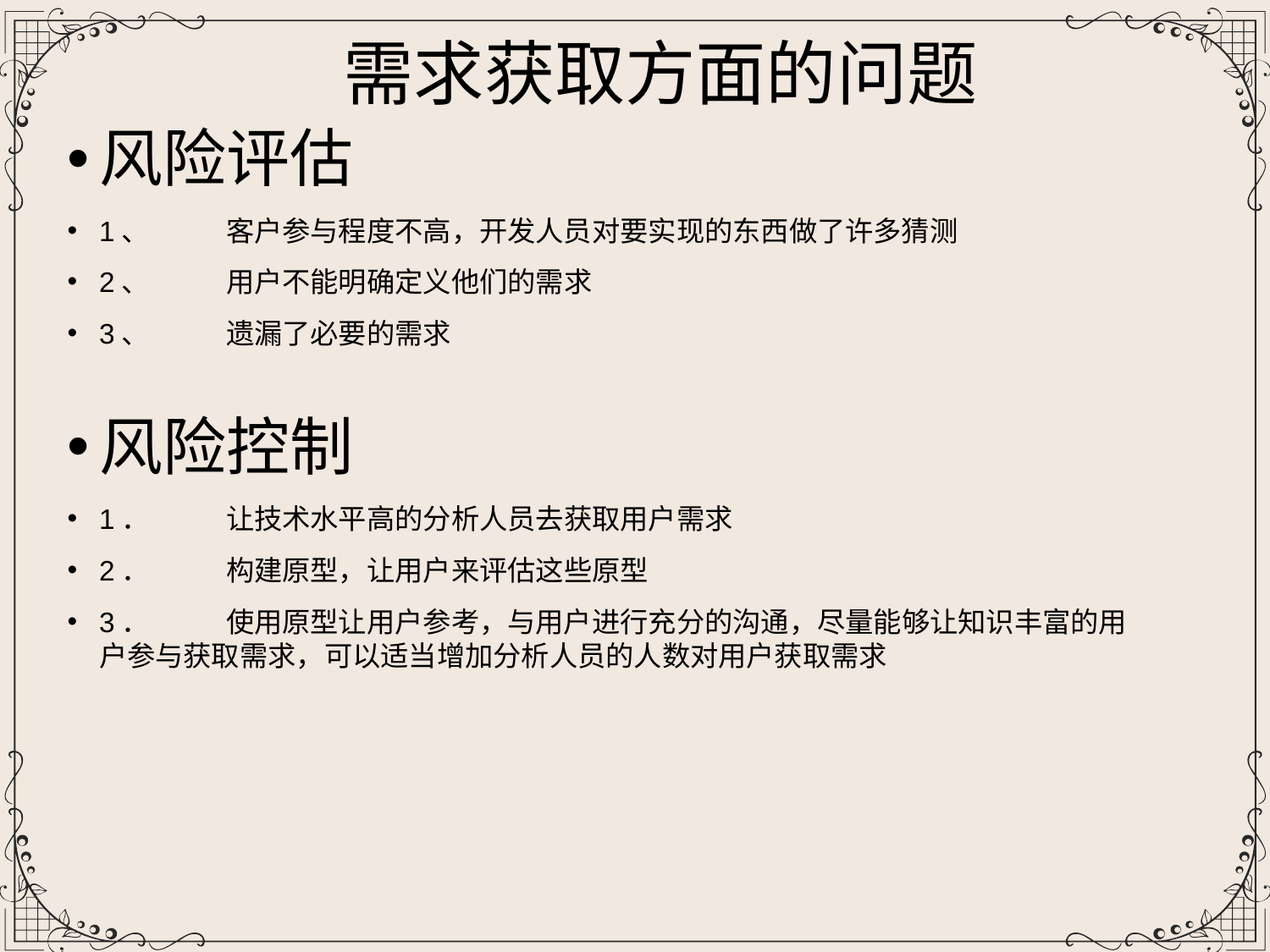

需求获取方面的问题
风险评估
1、	客户参与程度不高，开发人员对要实现的东西做了许多猜测
2、	用户不能明确定义他们的需求
3、	遗漏了必要的需求

风险控制
1．	让技术水平高的分析人员去获取用户需求
2．	构建原型，让用户来评估这些原型
3．	使用原型让用户参考，与用户进行充分的沟通，尽量能够让知识丰富的用户参与获取需求，可以适当增加分析人员的人数对用户获取需求